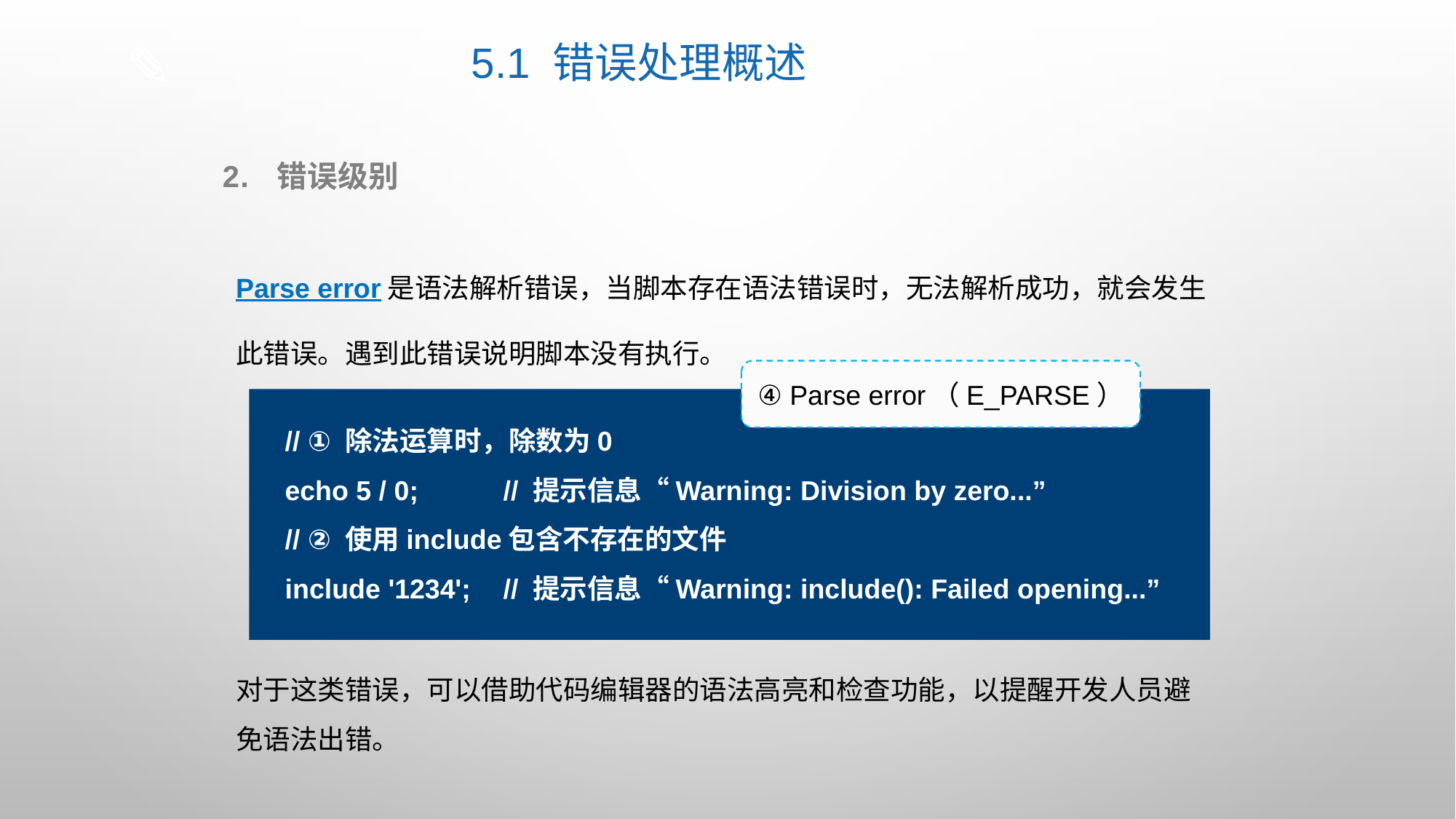

# 5.1 错误处理概述
错误级别
Parse error是语法解析错误，当脚本存在语法错误时，无法解析成功，就会发生此错误。遇到此错误说明脚本没有执行。
④ Parse error（E_PARSE）

// ① 除法运算时，除数为0
echo 5 / 0;	// 提示信息“Warning: Division by zero...”
// ② 使用include包含不存在的文件
include '1234';	// 提示信息“Warning: include(): Failed opening...”
对于这类错误，可以借助代码编辑器的语法高亮和检查功能，以提醒开发人员避免语法出错。